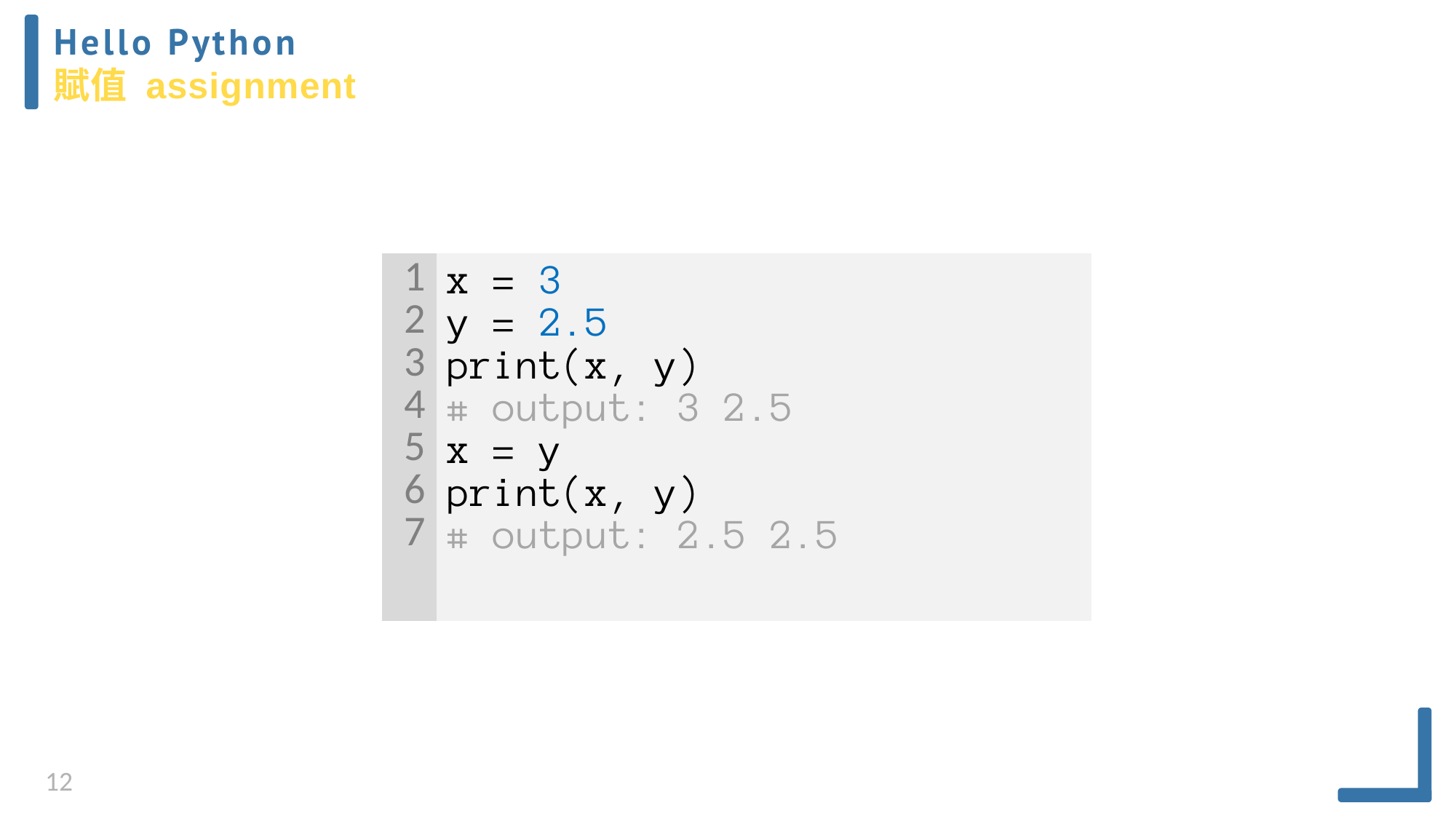

Hello Python
賦值 assignment
| 1 234 5 6 7 | x = 3 y = 2.5 print(x, y) # output: 3 2.5 x = y print(x, y) # output: 2.5 2.5 |
| --- | --- |

12